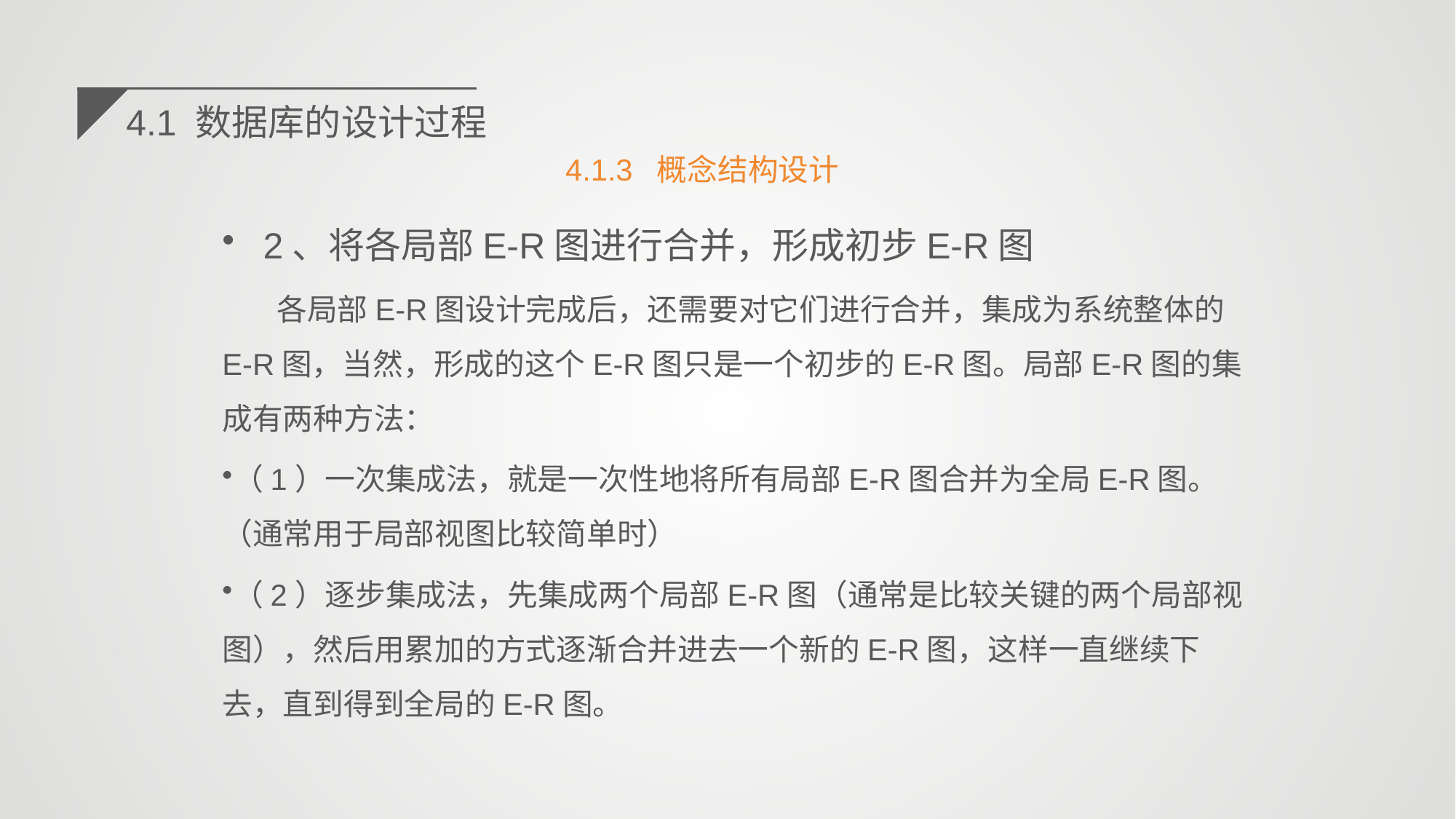

4.1 数据库的设计过程

4.1.3  概念结构设计
2、将各局部E-R图进行合并，形成初步E-R图
各局部E-R图设计完成后，还需要对它们进行合并，集成为系统整体的E-R图，当然，形成的这个E-R图只是一个初步的E-R图。局部E-R图的集成有两种方法：
（1）一次集成法，就是一次性地将所有局部E-R图合并为全局E-R图。（通常用于局部视图比较简单时）
（2）逐步集成法，先集成两个局部E-R图（通常是比较关键的两个局部视图），然后用累加的方式逐渐合并进去一个新的E-R图，这样一直继续下去，直到得到全局的E-R图。